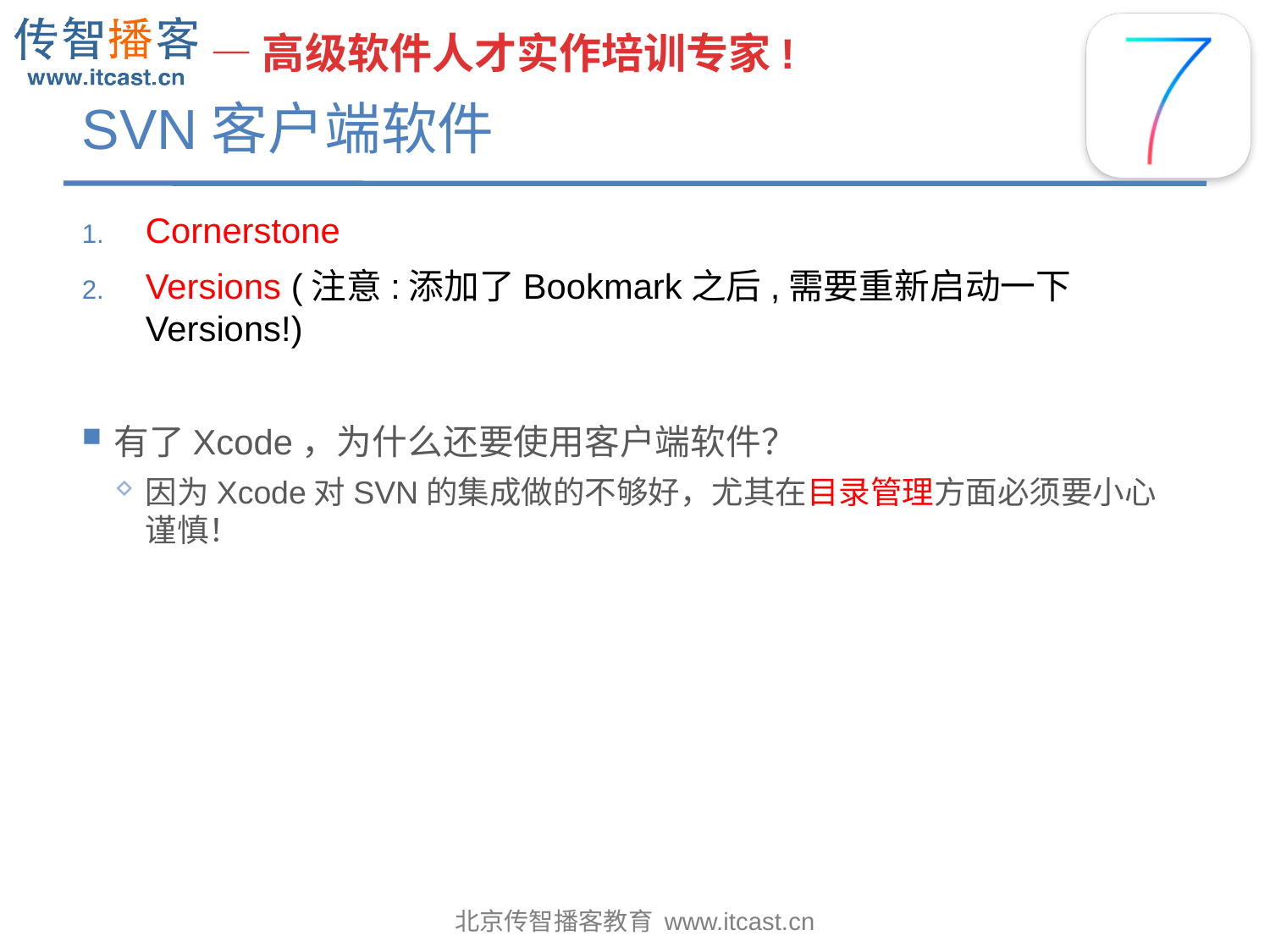

# SVN客户端软件
Cornerstone
Versions (注意:添加了Bookmark之后,需要重新启动一下Versions!)

有了Xcode，为什么还要使用客户端软件？
因为Xcode对SVN的集成做的不够好，尤其在目录管理方面必须要小心谨慎！